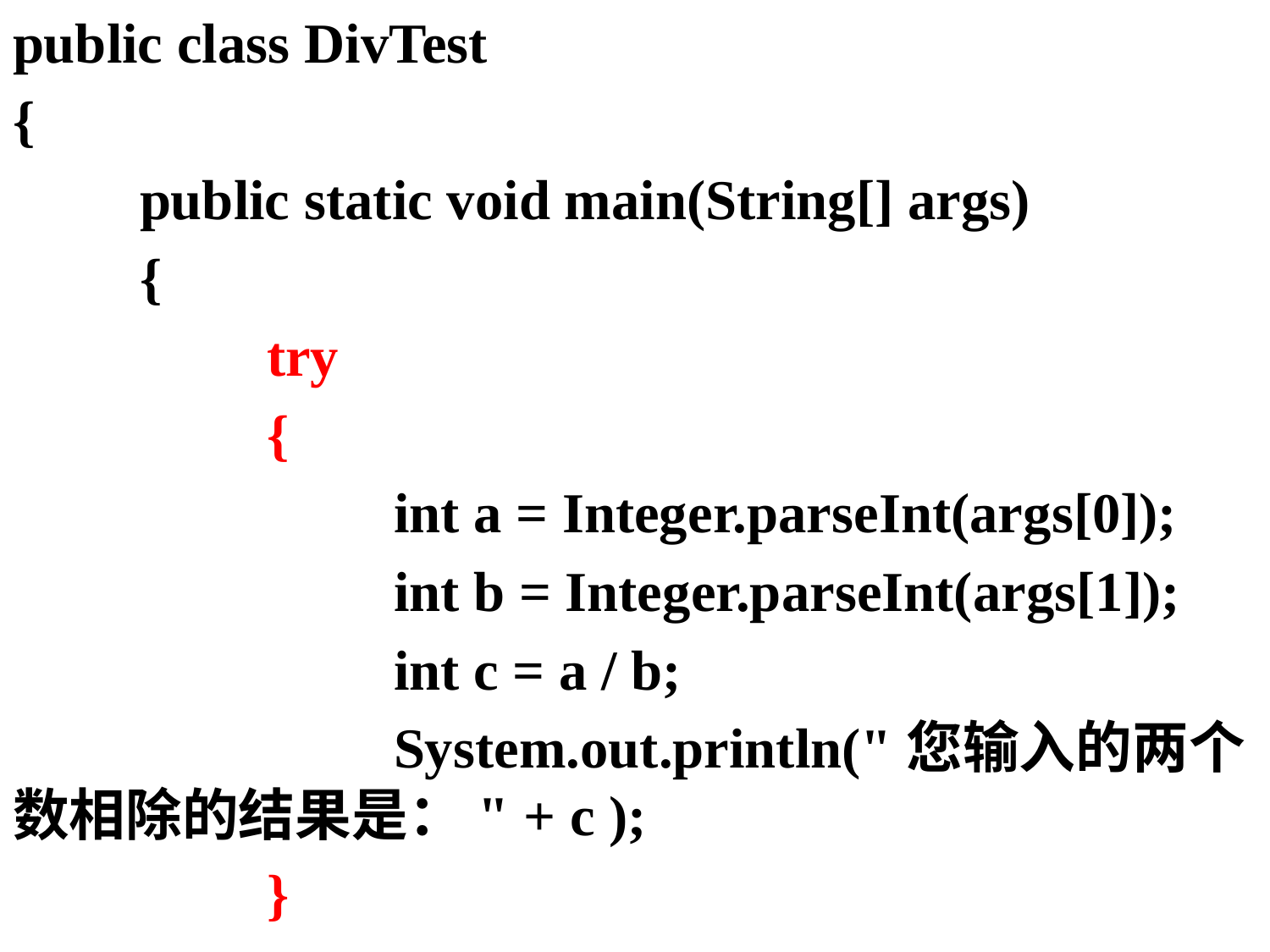

public class DivTest
{
	public static void main(String[] args)
	{
		try
		{
			int a = Integer.parseInt(args[0]);
			int b = Integer.parseInt(args[1]);
			int c = a / b;
			System.out.println("您输入的两个数相除的结果是：" + c );
		}